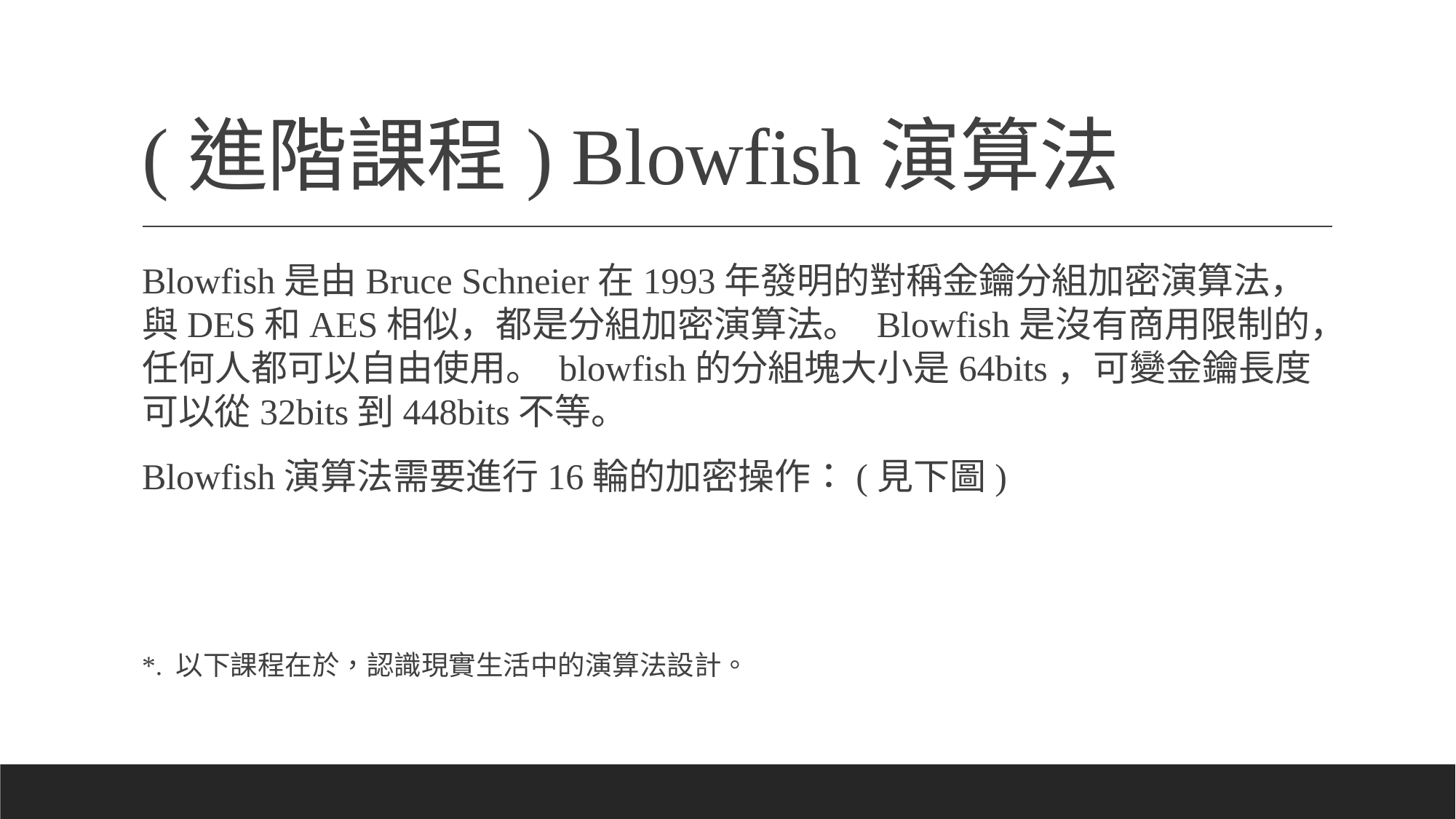

# (進階課程) Blowfish演算法
Blowfish是由Bruce Schneier在1993年發明的對稱金鑰分組加密演算法，與DES和AES相似，都是分組加密演算法。 Blowfish是沒有商用限制的，任何人都可以自由使用。 blowfish的分組塊大小是64bits，可變金鑰長度可以從32bits到448bits不等。
Blowfish演算法需要進行16輪的加密操作：(見下圖)

*. 以下課程在於，認識現實生活中的演算法設計。